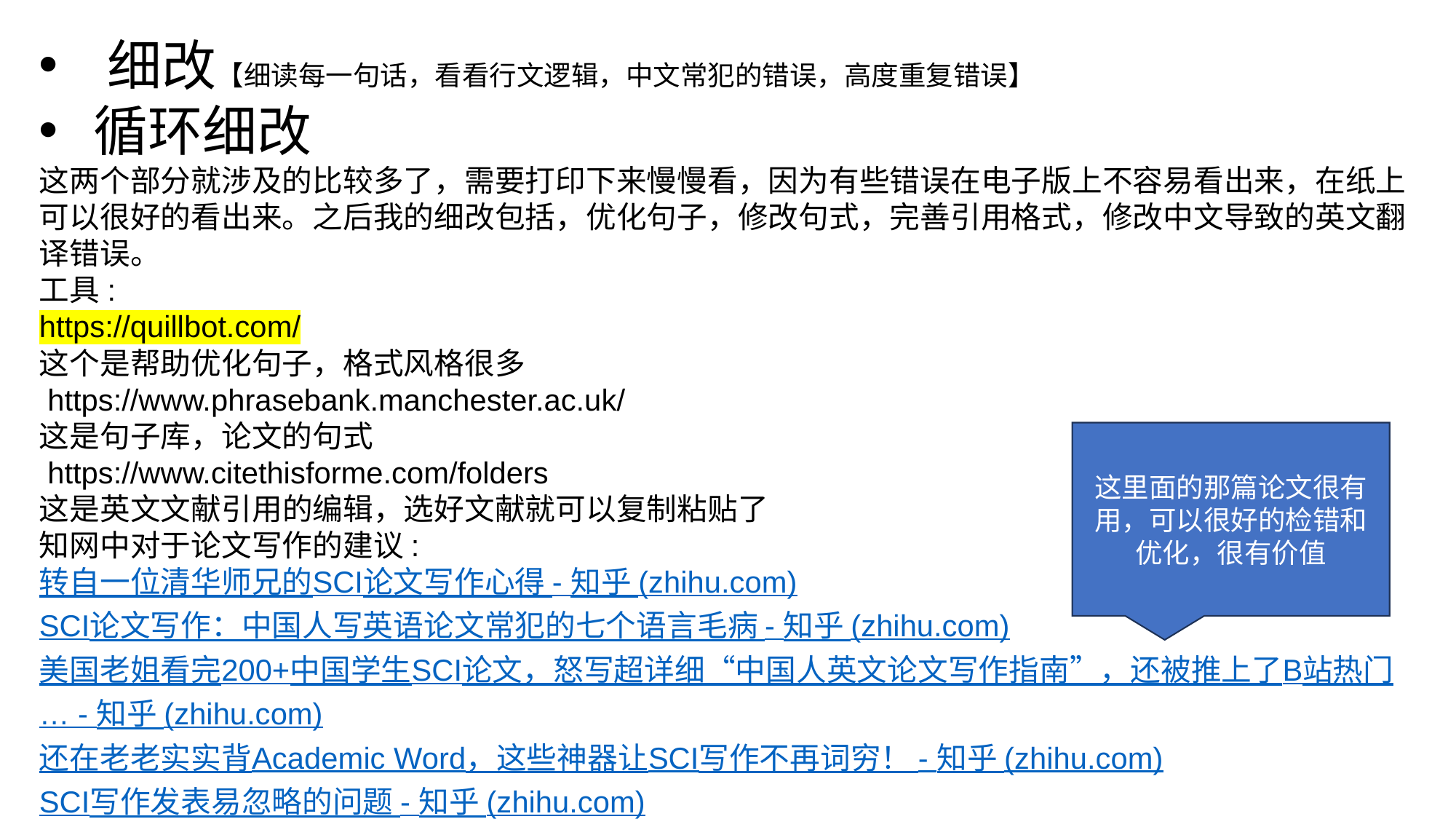

细改【细读每一句话，看看行文逻辑，中文常犯的错误，高度重复错误】
循环细改
这两个部分就涉及的比较多了，需要打印下来慢慢看，因为有些错误在电子版上不容易看出来，在纸上可以很好的看出来。之后我的细改包括，优化句子，修改句式，完善引用格式，修改中文导致的英文翻译错误。
工具:
https://quillbot.com/
这个是帮助优化句子，格式风格很多
 https://www.phrasebank.manchester.ac.uk/
这是句子库，论文的句式
 https://www.citethisforme.com/folders
这是英文文献引用的编辑，选好文献就可以复制粘贴了
知网中对于论文写作的建议:
转自一位清华师兄的SCI论文写作心得 - 知乎 (zhihu.com)
SCI论文写作：中国人写英语论文常犯的七个语言毛病 - 知乎 (zhihu.com)
美国老姐看完200+中国学生SCI论文，怒写超详细“中国人英文论文写作指南”，还被推上了B站热门… - 知乎 (zhihu.com)
还在老老实实背Academic Word，这些神器让SCI写作不再词穷！ - 知乎 (zhihu.com)
SCI写作发表易忽略的问题 - 知乎 (zhihu.com)
这里面的那篇论文很有用，可以很好的检错和优化，很有价值